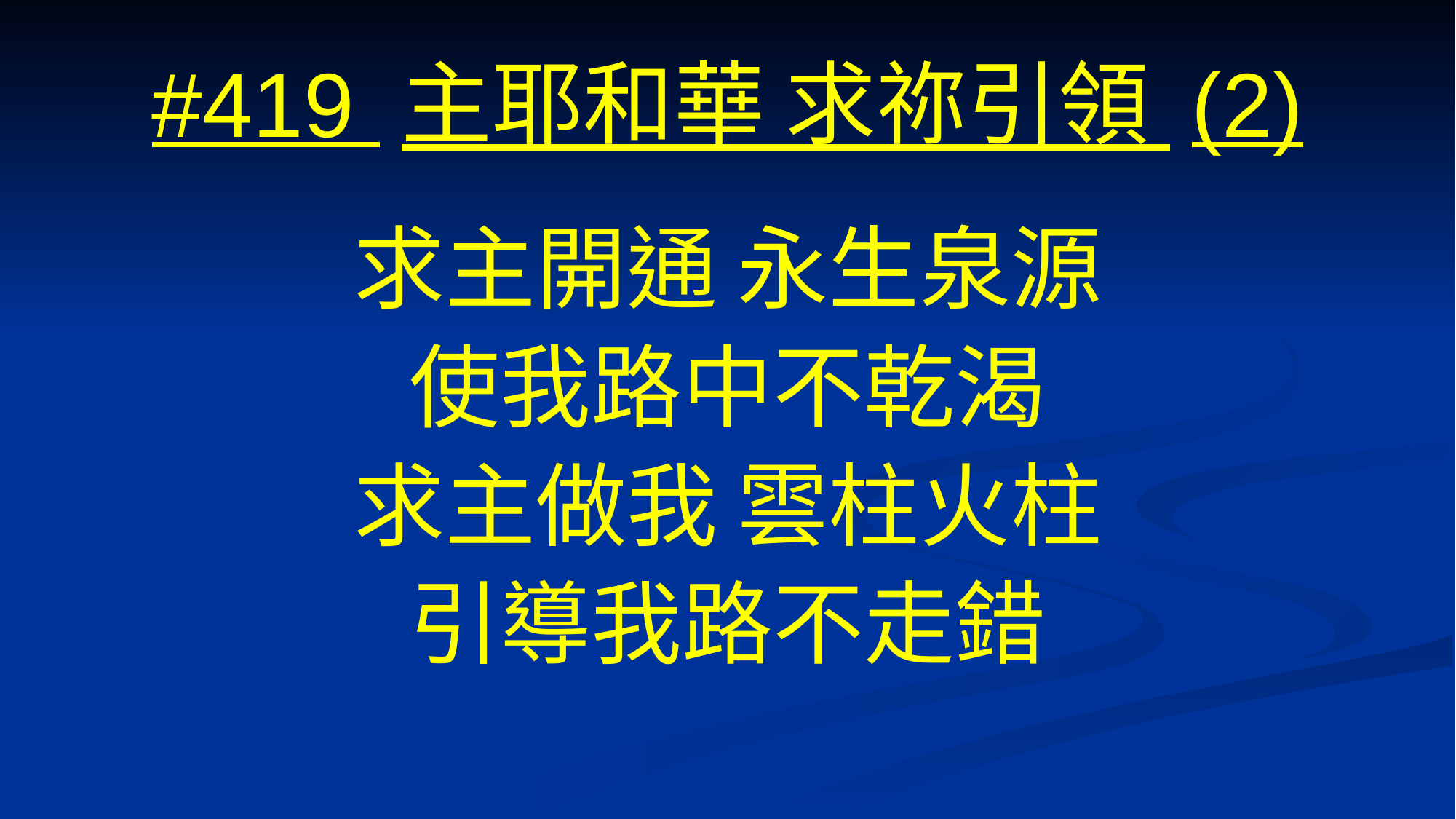

# #419 主耶和華 求祢引領 (2)
求主開通 永生泉源
使我路中不乾渴
求主做我 雲柱火柱
引導我路不走錯